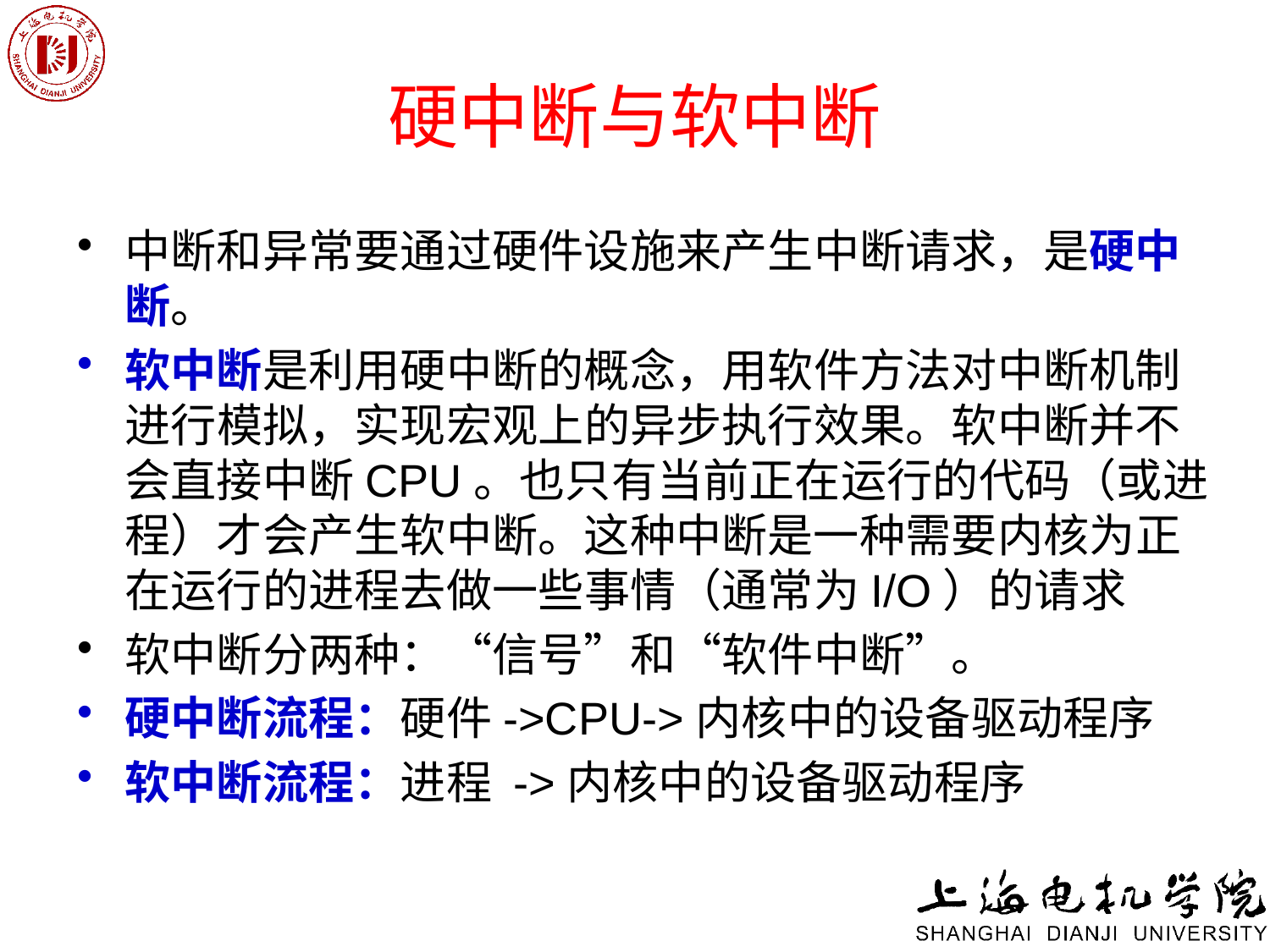

# 硬中断与软中断
中断和异常要通过硬件设施来产生中断请求，是硬中断。
软中断是利用硬中断的概念，用软件方法对中断机制进行模拟，实现宏观上的异步执行效果。软中断并不会直接中断CPU。也只有当前正在运行的代码（或进程）才会产生软中断。这种中断是一种需要内核为正在运行的进程去做一些事情（通常为I/O）的请求
软中断分两种：“信号”和“软件中断”。
硬中断流程：硬件->CPU->内核中的设备驱动程序
软中断流程：进程 ->内核中的设备驱动程序